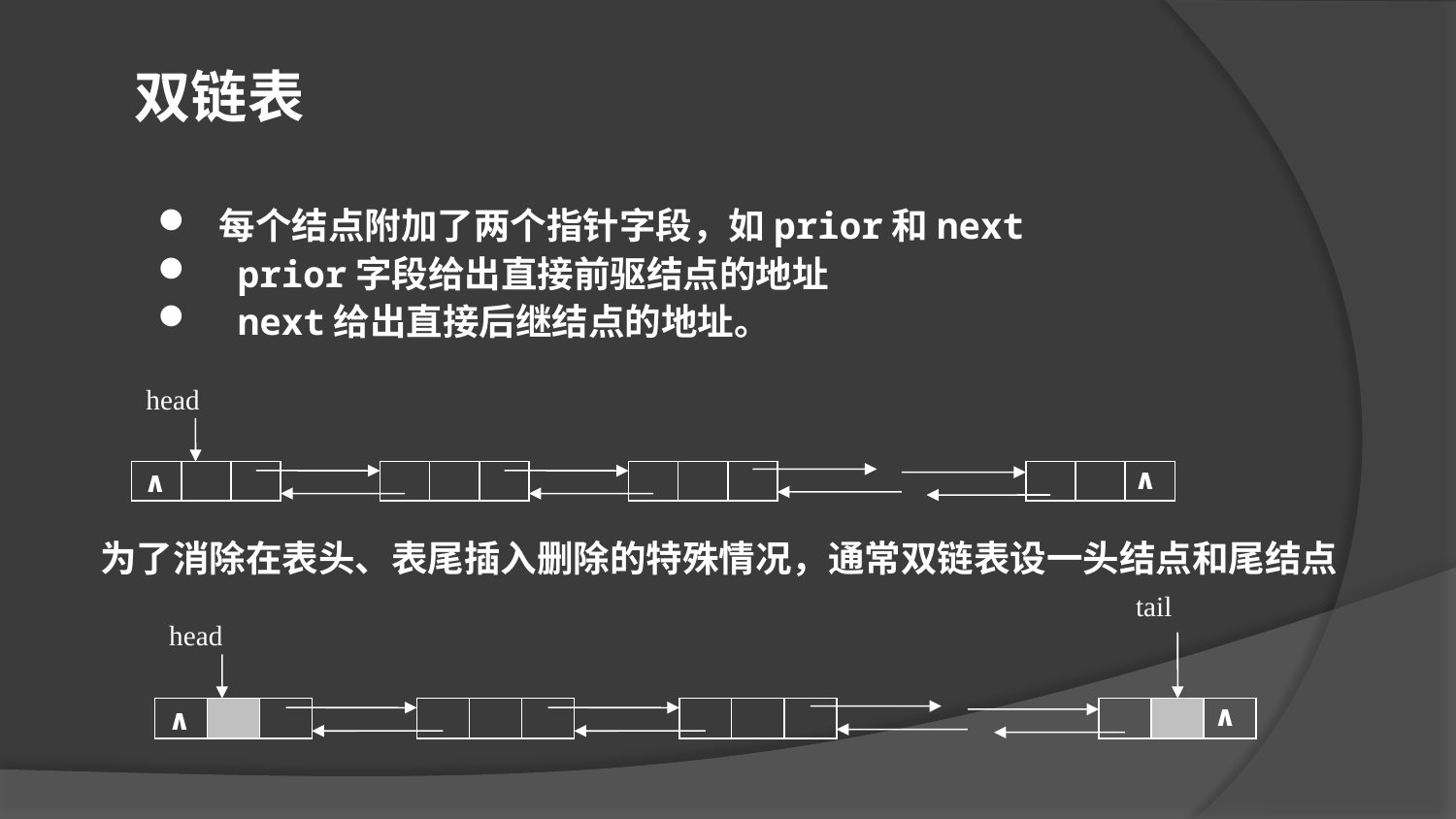

双链表
  每个结点附加了两个指针字段，如prior和next
  prior字段给出直接前驱结点的地址
  next给出直接后继结点的地址。
head

∧
∧

为了消除在表头、表尾插入删除的特殊情况，通常双链表设一头结点和尾结点
tail
head

∧
∧